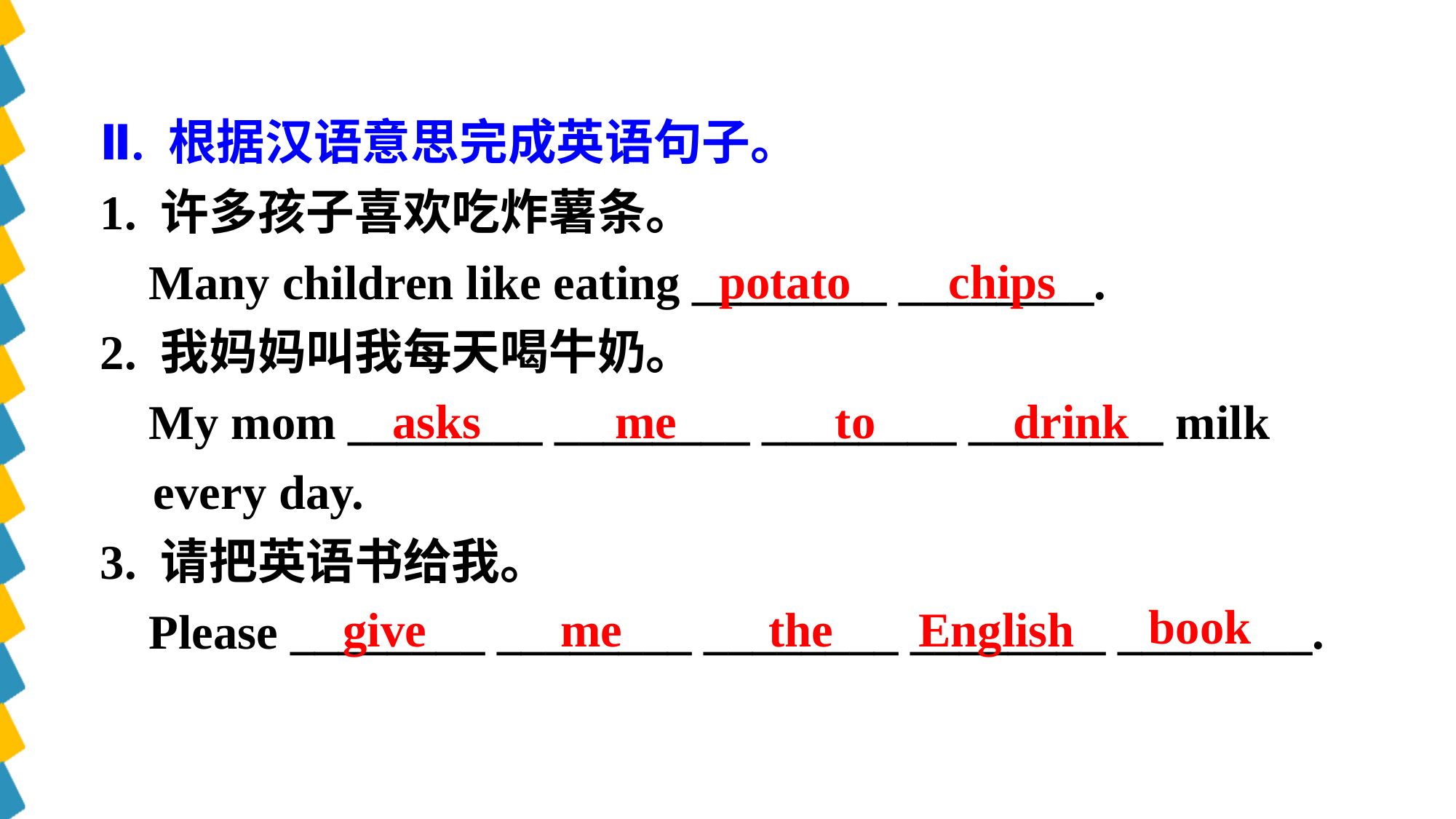

Ⅱ. 根据汉语意思完成英语句子。
1. 许多孩子喜欢吃炸薯条。
    Many children like eating ________ ________.
2. 我妈妈叫我每天喝牛奶。
    My mom ________ ________ ________ ________ milk every day.
3. 请把英语书给我。
    Please ________ ________ ________ ________ ________.
potato        chips
asks           me             to
drink
book
give           me            the       English